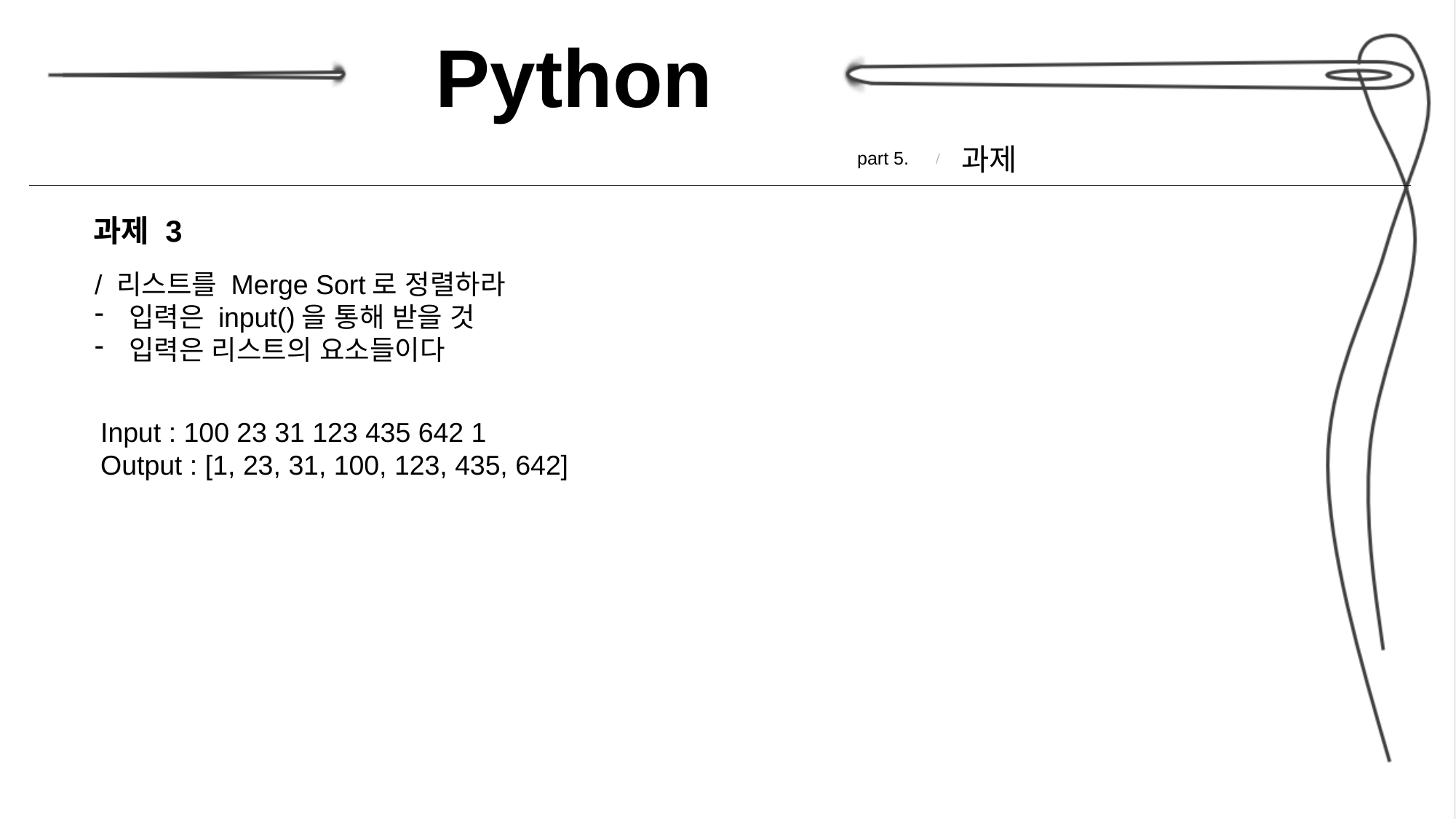

Python
과제
part 5.
과제 3
/ 리스트를 Merge Sort로 정렬하라
입력은 input()을 통해 받을 것
입력은 리스트의 요소들이다
Input : 100 23 31 123 435 642 1
Output : [1, 23, 31, 100, 123, 435, 642]